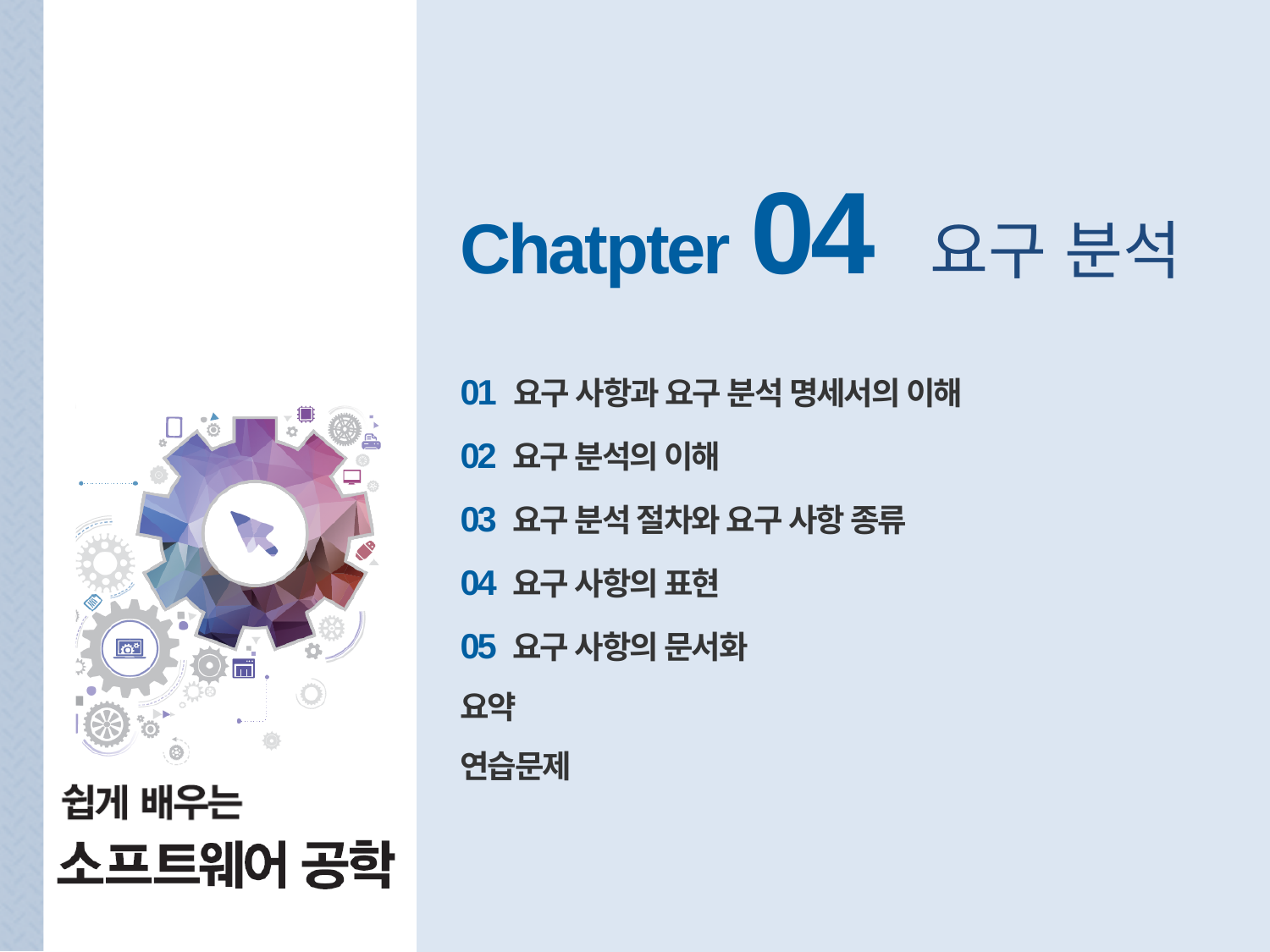

Chatpter 04 요구 분석
01 요구 사항과 요구 분석 명세서의 이해
02 요구 분석의 이해
03 요구 분석 절차와 요구 사항 종류
04 요구 사항의 표현
05 요구 사항의 문서화
요약
연습문제